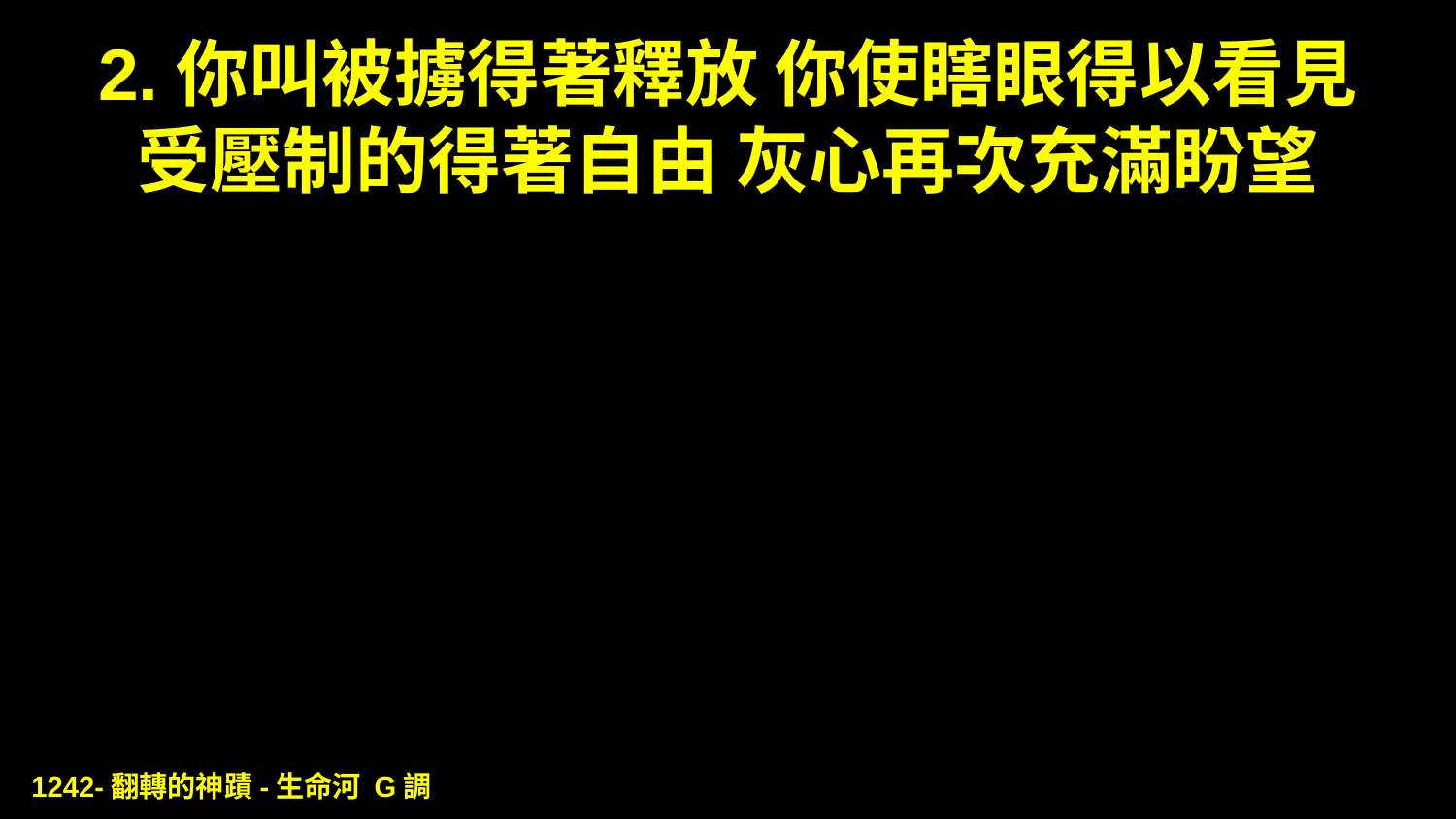

# 2.你叫被擄得著釋放 你使瞎眼得以看見 受壓制的得著自由 灰心再次充滿盼望
1242-翻轉的神蹟-生命河 G調